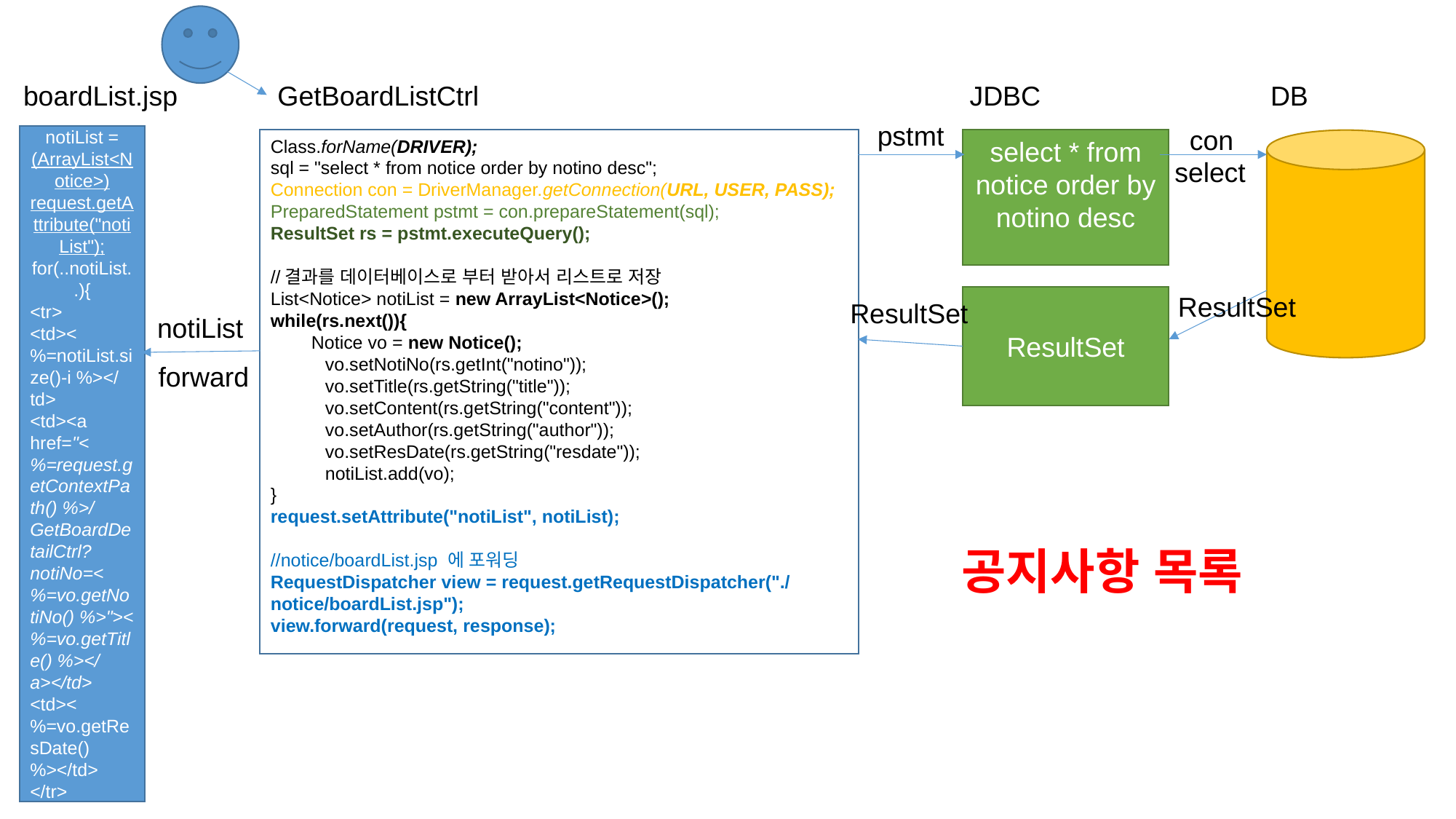

boardList.jsp
GetBoardListCtrl
JDBC
DB
pstmt
con
List<Notice> notiList = (ArrayList<Notice>) request.getAttribute("notiList");
for(..notiList..){
<tr>
<td><%=notiList.size()-i %></td>
<td><a href="<%=request.getContextPath() %>/GetBoardDetailCtrl?notiNo=<%=vo.getNotiNo() %>"><%=vo.getTitle() %></a></td>
<td><%=vo.getResDate() %></td>
</tr>
}
select * from notice order by notino desc

Class.forName(DRIVER);
sql = "select * from notice order by notino desc";
Connection con = DriverManager.getConnection(URL, USER, PASS);
PreparedStatement pstmt = con.prepareStatement(sql);
ResultSet rs = pstmt.executeQuery();

//결과를 데이터베이스로 부터 받아서 리스트로 저장
List<Notice> notiList = new ArrayList<Notice>();
while(rs.next()){
        Notice vo = new Notice();
vo.setNotiNo(rs.getInt("notino"));
vo.setTitle(rs.getString("title"));
vo.setContent(rs.getString("content"));
vo.setAuthor(rs.getString("author"));
vo.setResDate(rs.getString("resdate"));
notiList.add(vo);
}
request.setAttribute("notiList", notiList);

//notice/boardList.jsp 에 포워딩
RequestDispatcher view = request.getRequestDispatcher("./notice/boardList.jsp");
view.forward(request, response);

select
ResultSet
ResultSet
ResultSet
notiList
forward
공지사항 목록